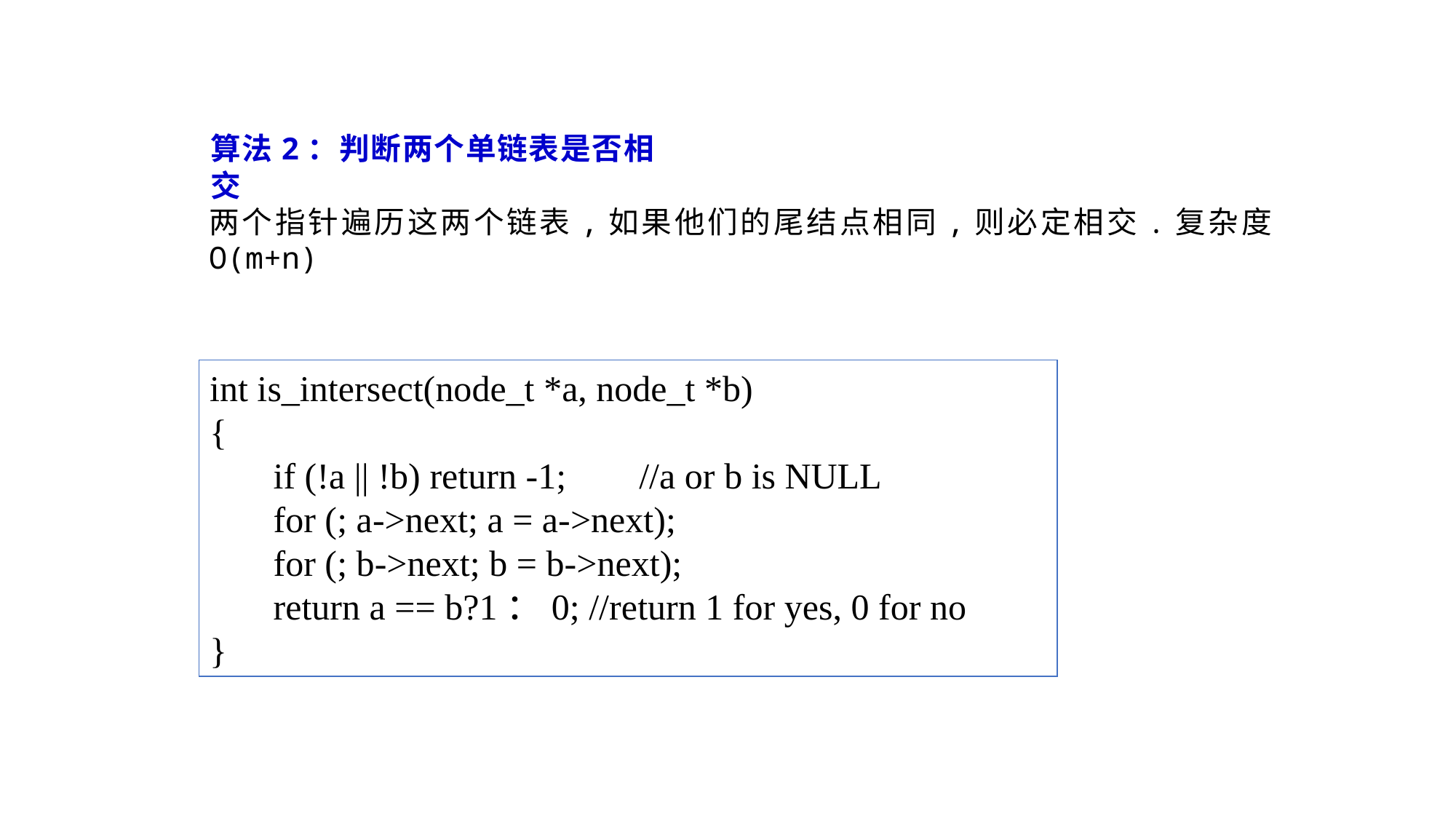

算法2：判断两个单链表是否相交
两个指针遍历这两个链表,如果他们的尾结点相同,则必定相交.复杂度O(m+n)
int is_intersect(node_t *a, node_t *b)
{
       if (!a || !b) return -1;        //a or b is NULL
       for (; a->next; a = a->next);
       for (; b->next; b = b->next);
       return a == b?1：0; //return 1 for yes, 0 for no
}